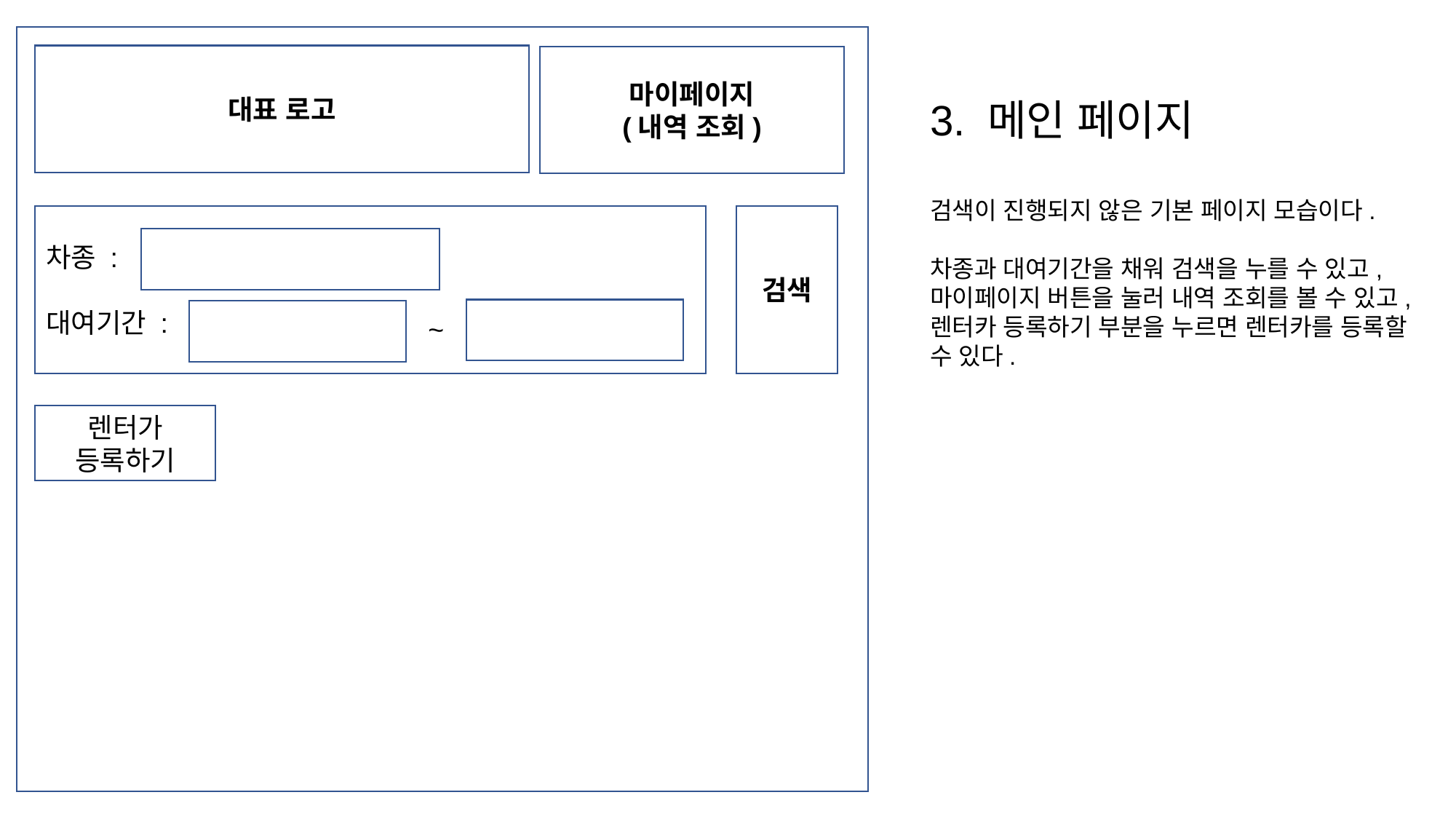

대표 로고
마이페이지
(내역 조회)
3. 메인 페이지

검색이 진행되지 않은 기본 페이지 모습이다.

차종과 대여기간을 채워 검색을 누를 수 있고,
마이페이지 버튼을 눌러 내역 조회를 볼 수 있고,
렌터카 등록하기 부분을 누르면 렌터카를 등록할 수 있다.
차종 :

대여기간 :
검색

~
렌터가
등록하기